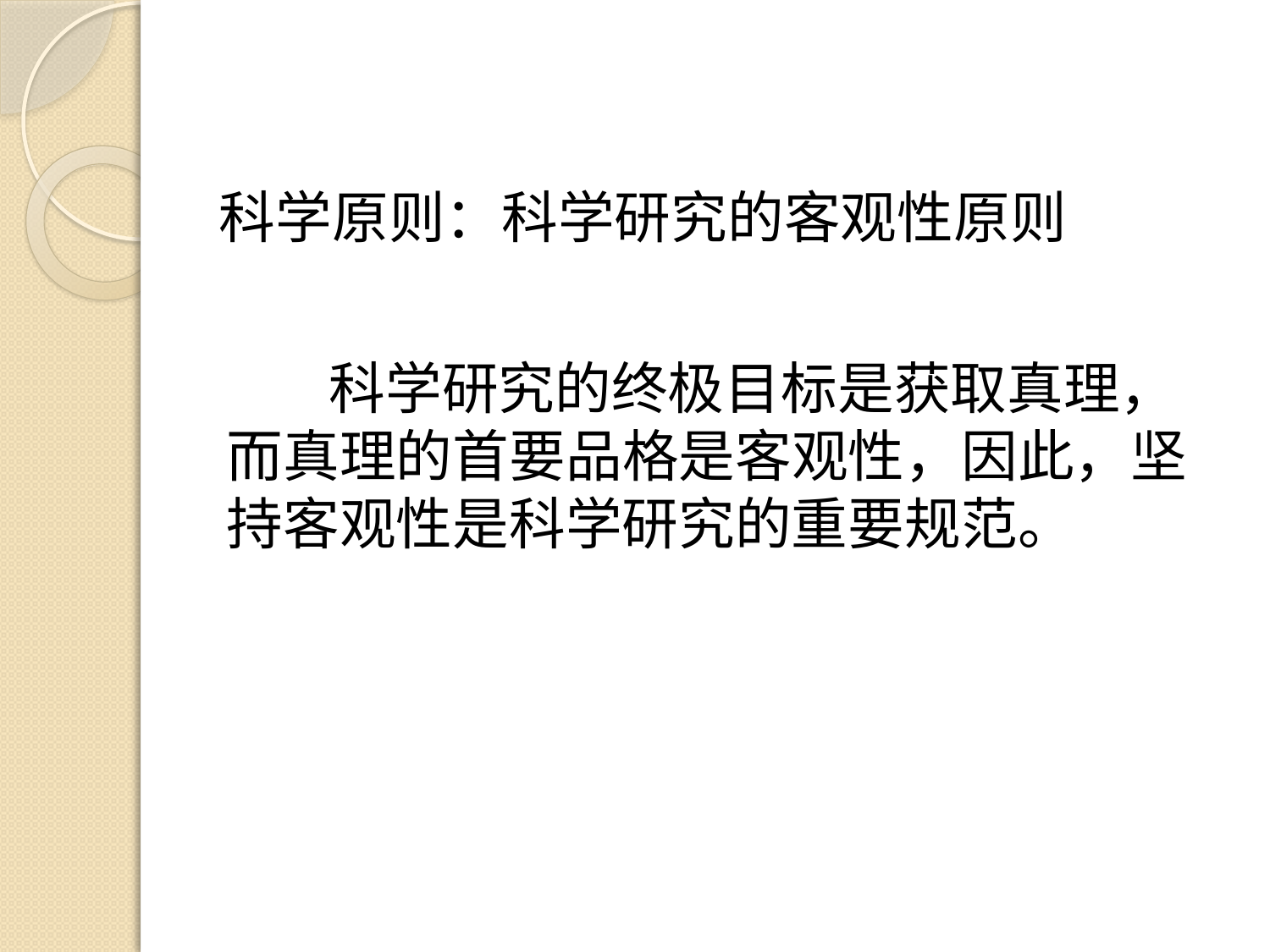

# 科学原则：科学研究的客观性原则
       科学研究的终极目标是获取真理，而真理的首要品格是客观性，因此，坚持客观性是科学研究的重要规范。